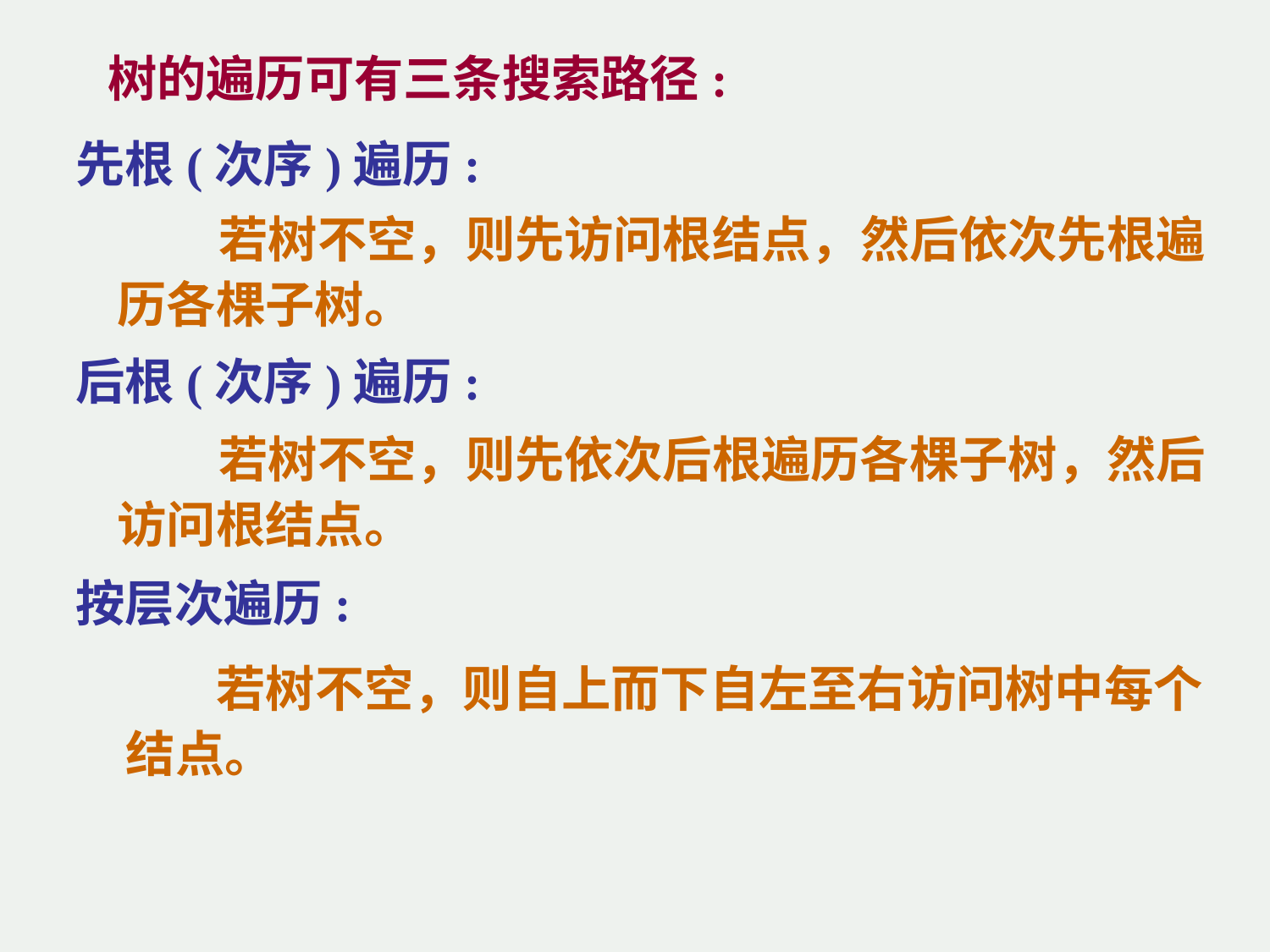

树的遍历可有三条搜索路径:
先根(次序)遍历:
        若树不空，则先访问根结点，然后依次先根遍历各棵子树。
后根(次序)遍历:
        若树不空，则先依次后根遍历各棵子树，然后访问根结点。
按层次遍历:
       若树不空，则自上而下自左至右访问树中每个结点。